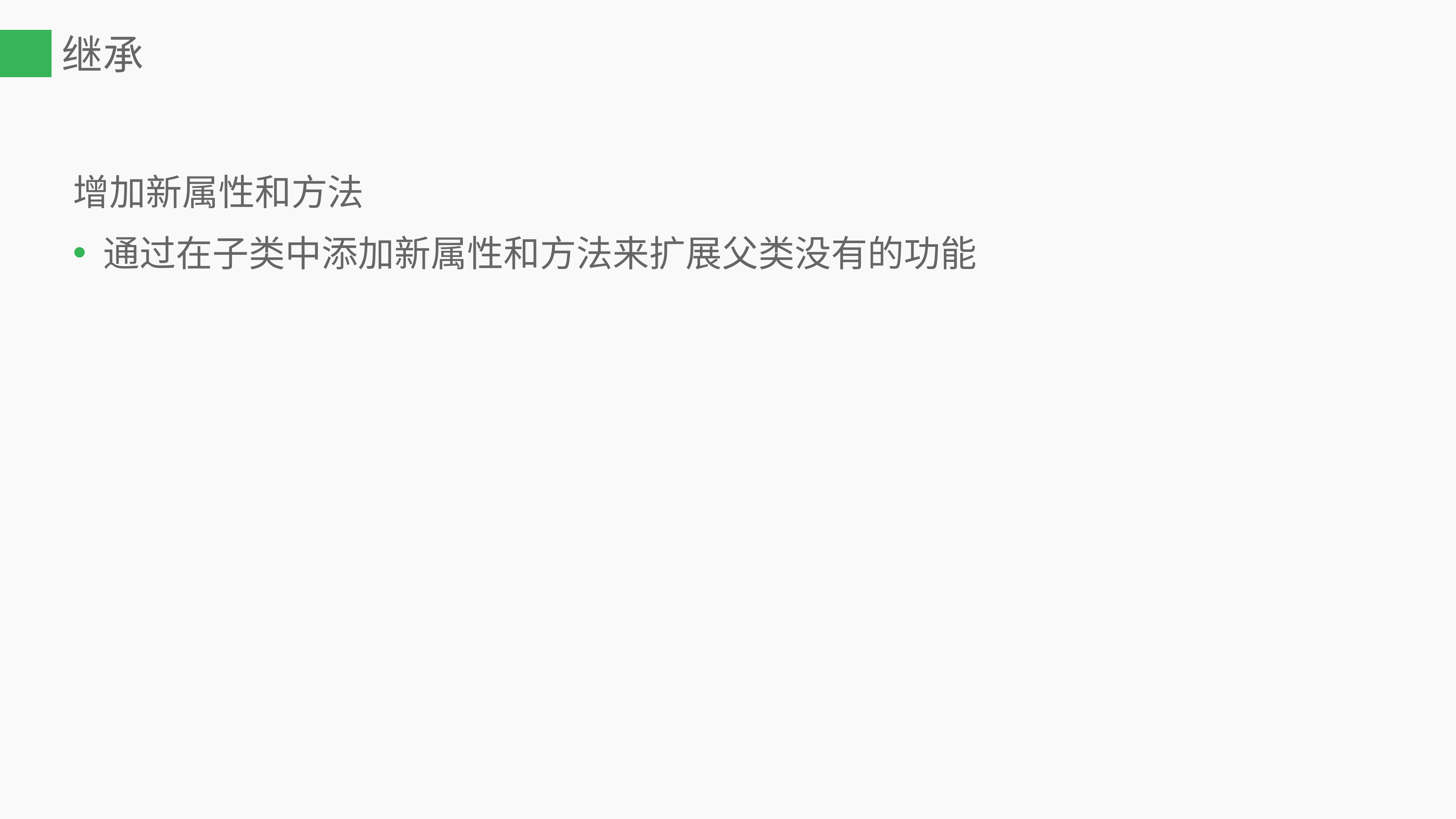

# 继承
增加新属性和方法
通过在子类中添加新属性和方法来扩展父类没有的功能